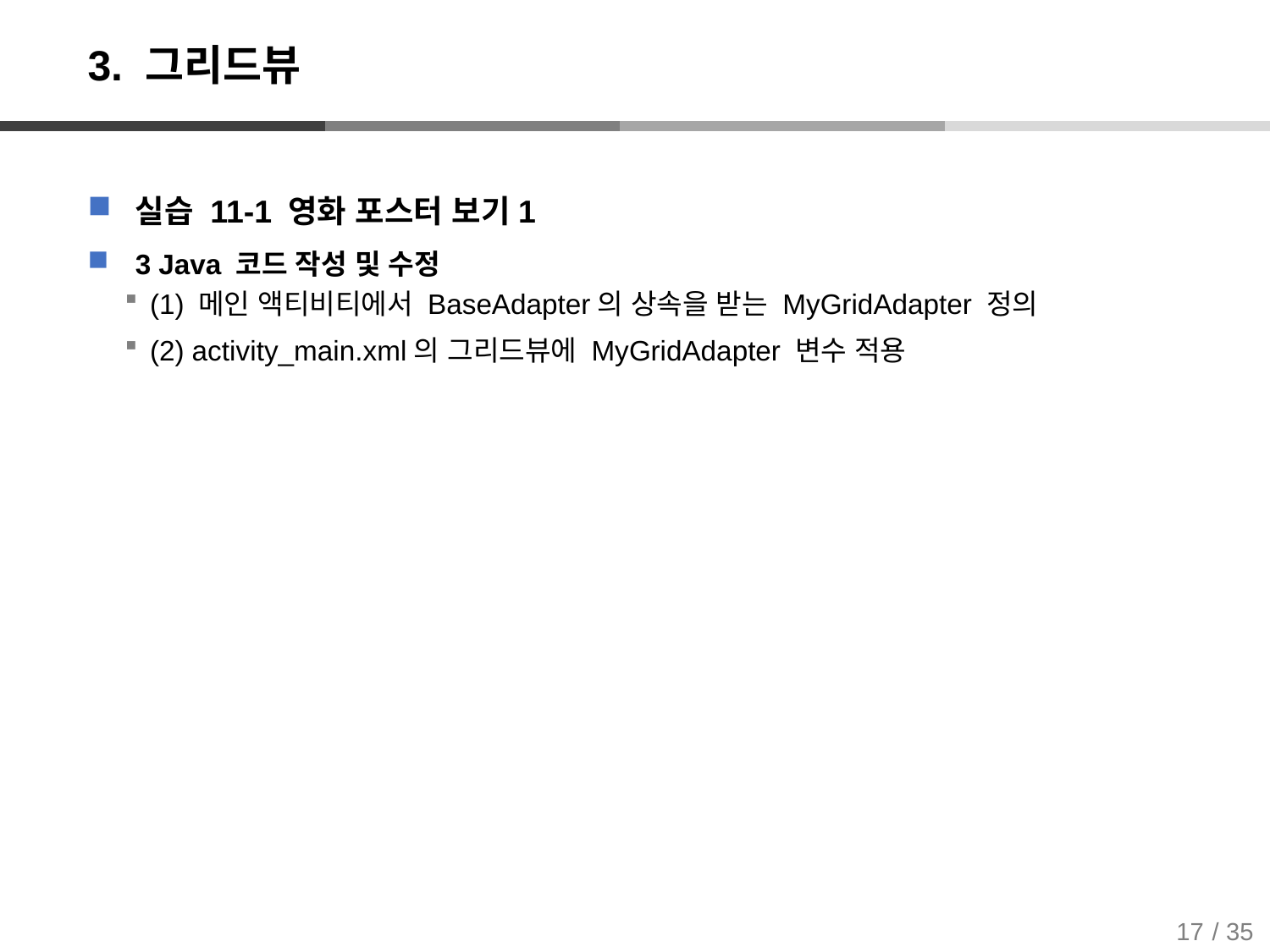

# 3. 그리드뷰
실습 11-1 영화 포스터 보기1
3 Java 코드 작성 및 수정
(1) 메인 액티비티에서 BaseAdapter의 상속을 받는 MyGridAdapter 정의
(2) activity_main.xml의 그리드뷰에 MyGridAdapter 변수 적용